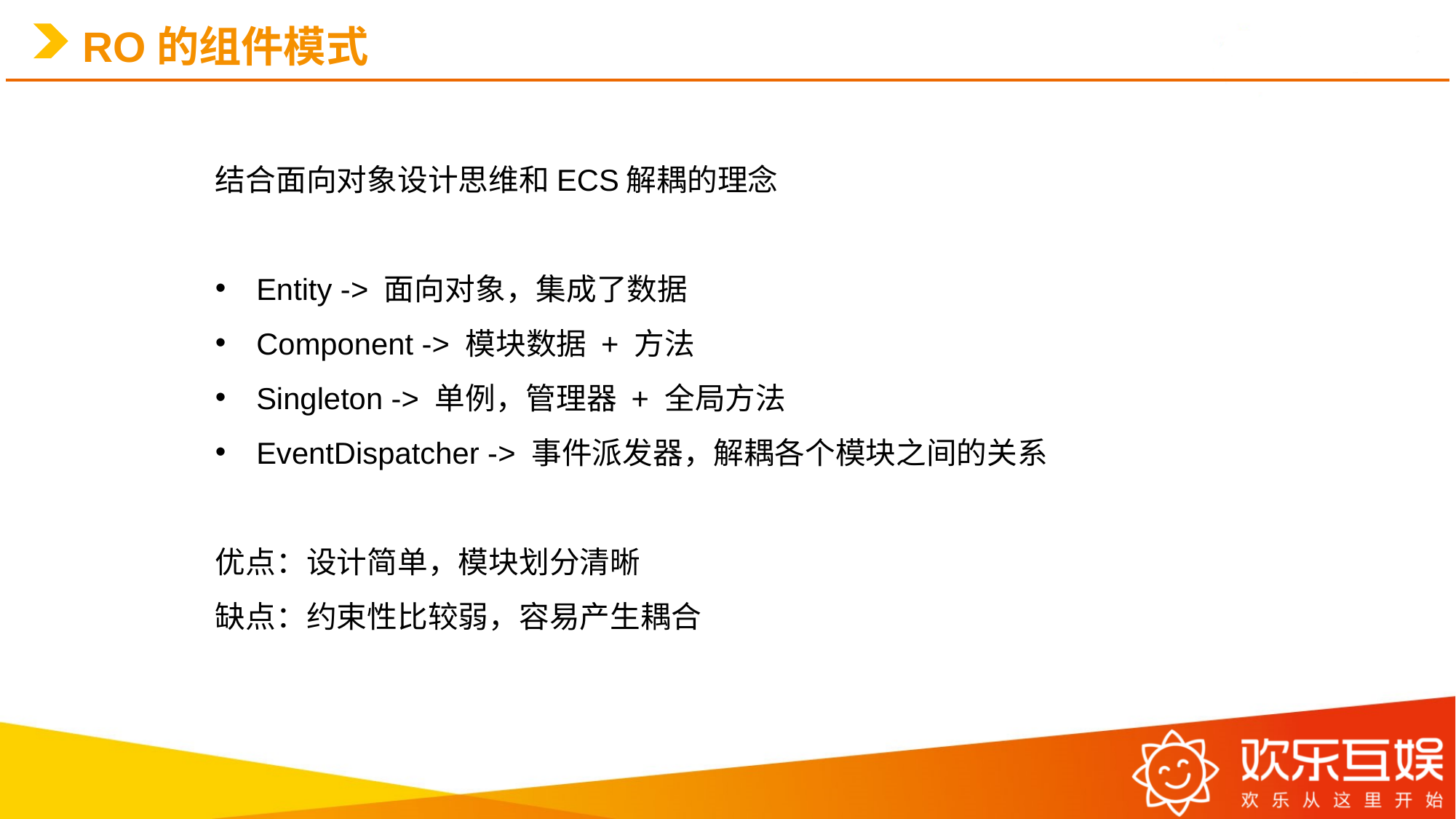

# RO的组件模式
结合面向对象设计思维和ECS解耦的理念

Entity -> 面向对象，集成了数据
Component -> 模块数据 + 方法
Singleton -> 单例，管理器 + 全局方法
EventDispatcher -> 事件派发器，解耦各个模块之间的关系

优点：设计简单，模块划分清晰
缺点：约束性比较弱，容易产生耦合